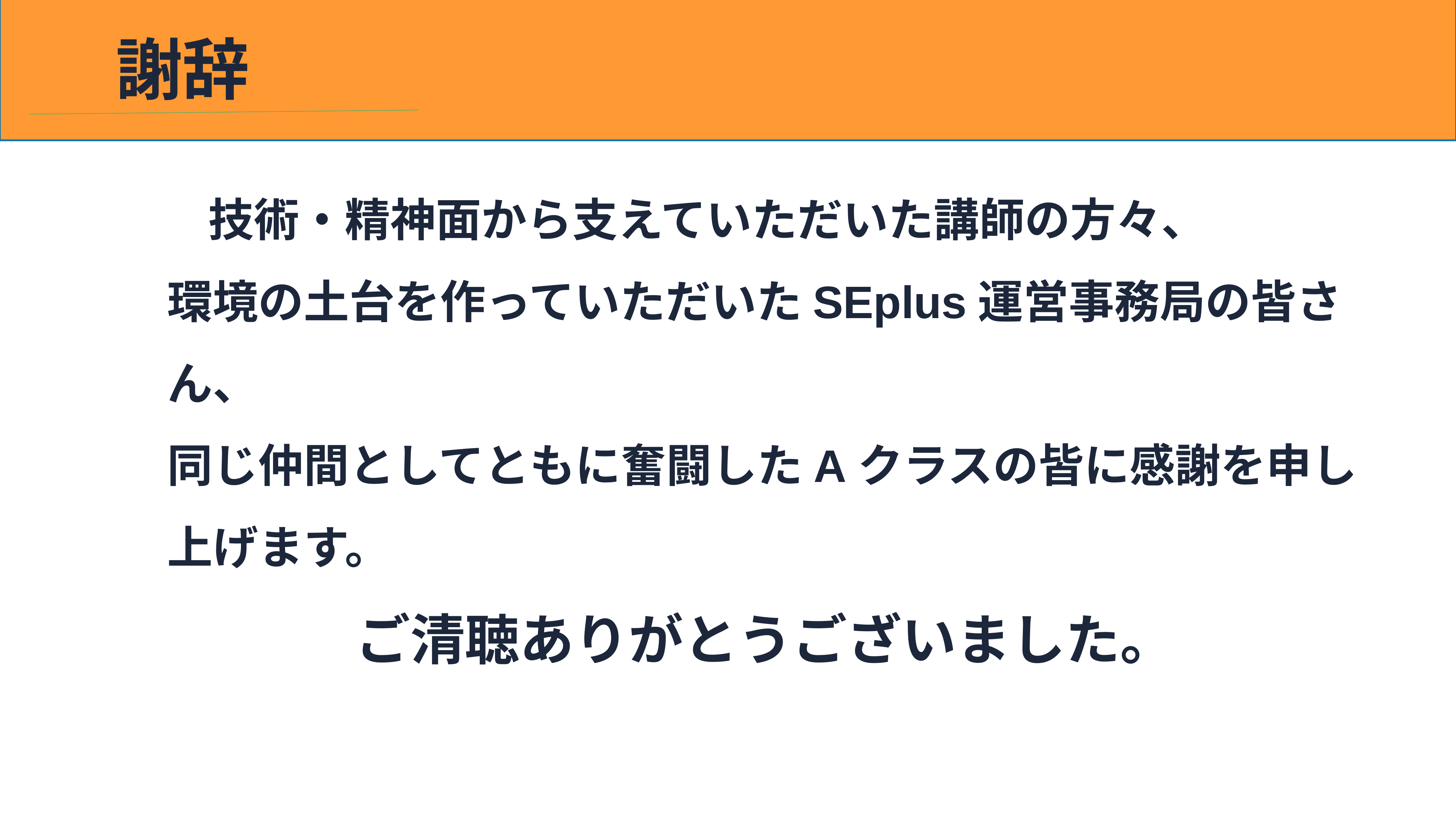

謝辞
　技術・精神面から支えていただいた講師の方々、
環境の土台を作っていただいたSEplus運営事務局の皆さん、
同じ仲間としてともに奮闘したAクラスの皆に感謝を申し上げます。

ご清聴ありがとうございました。